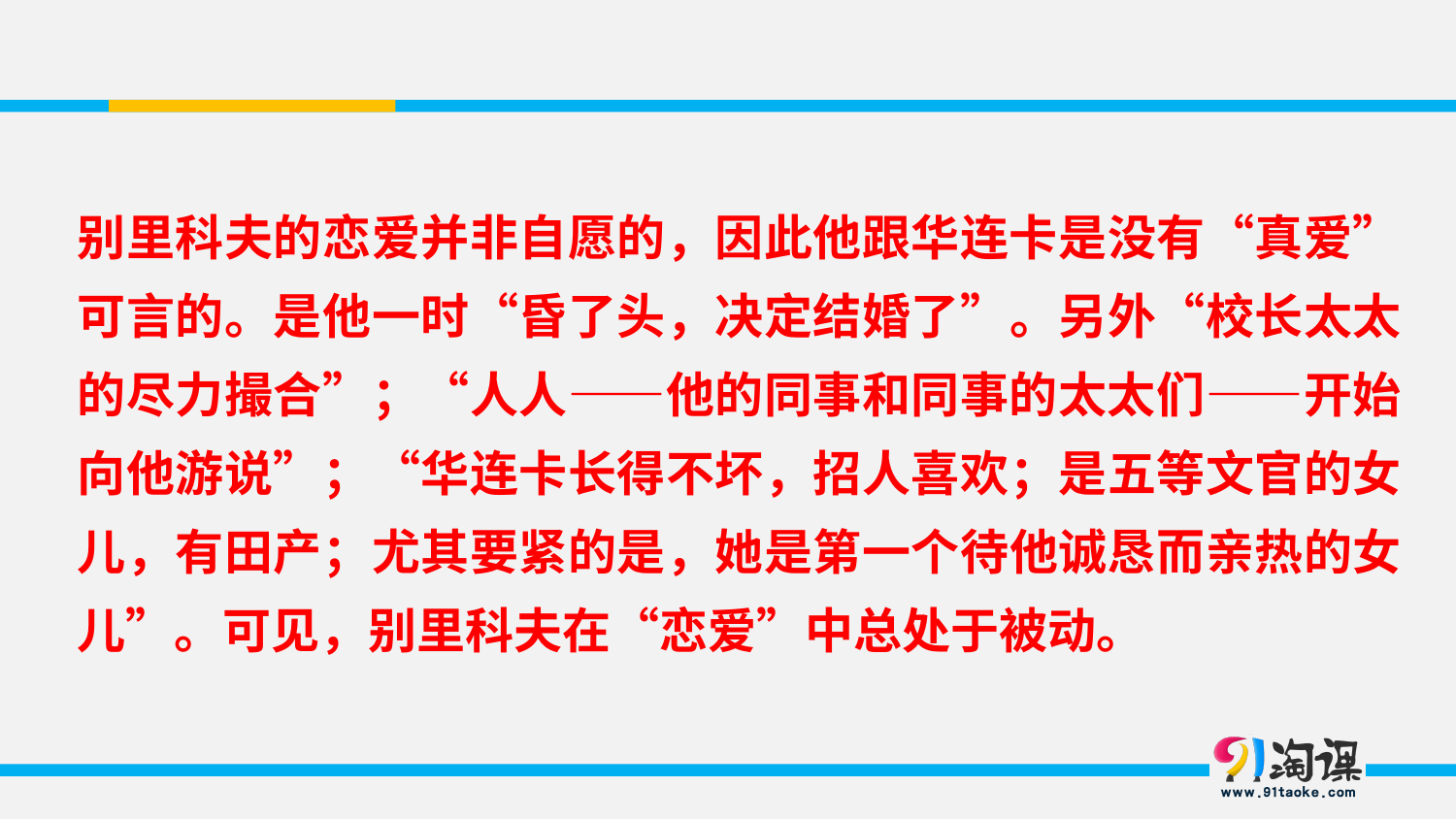

别里科夫的恋爱并非自愿的，因此他跟华连卡是没有“真爱”可言的。是他一时“昏了头，决定结婚了”。另外“校长太太的尽力撮合”；“人人——他的同事和同事的太太们——开始向他游说”；“华连卡长得不坏，招人喜欢；是五等文官的女儿，有田产；尤其要紧的是，她是第一个待他诚恳而亲热的女儿”。可见，别里科夫在“恋爱”中总处于被动。